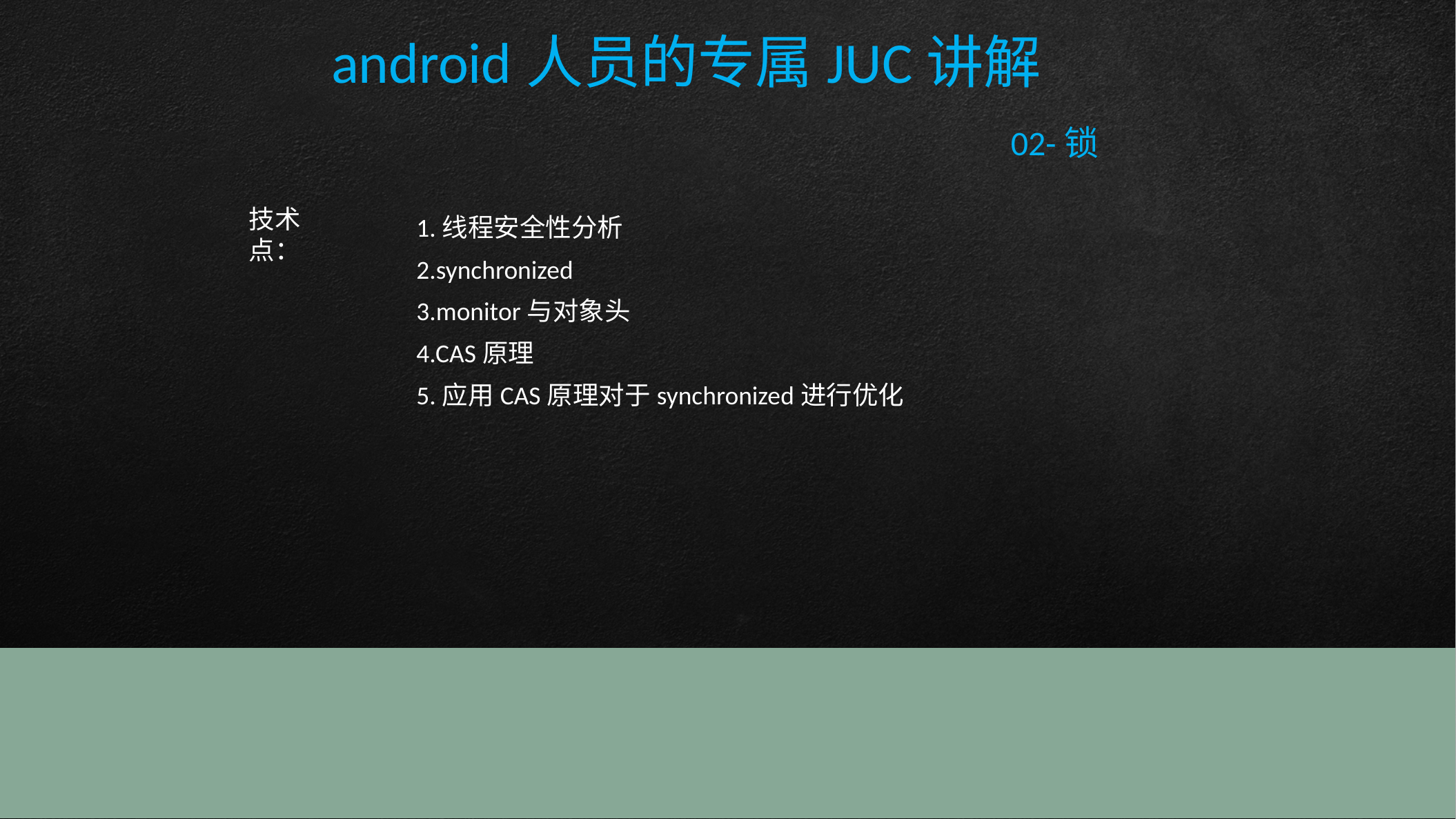

android人员的专属JUC讲解
							02-锁
技术点：
    1.线程安全性分析
    2.synchronized
    3.monitor与对象头
    4.CAS原理
    5.应用CAS原理对于synchronized进行优化